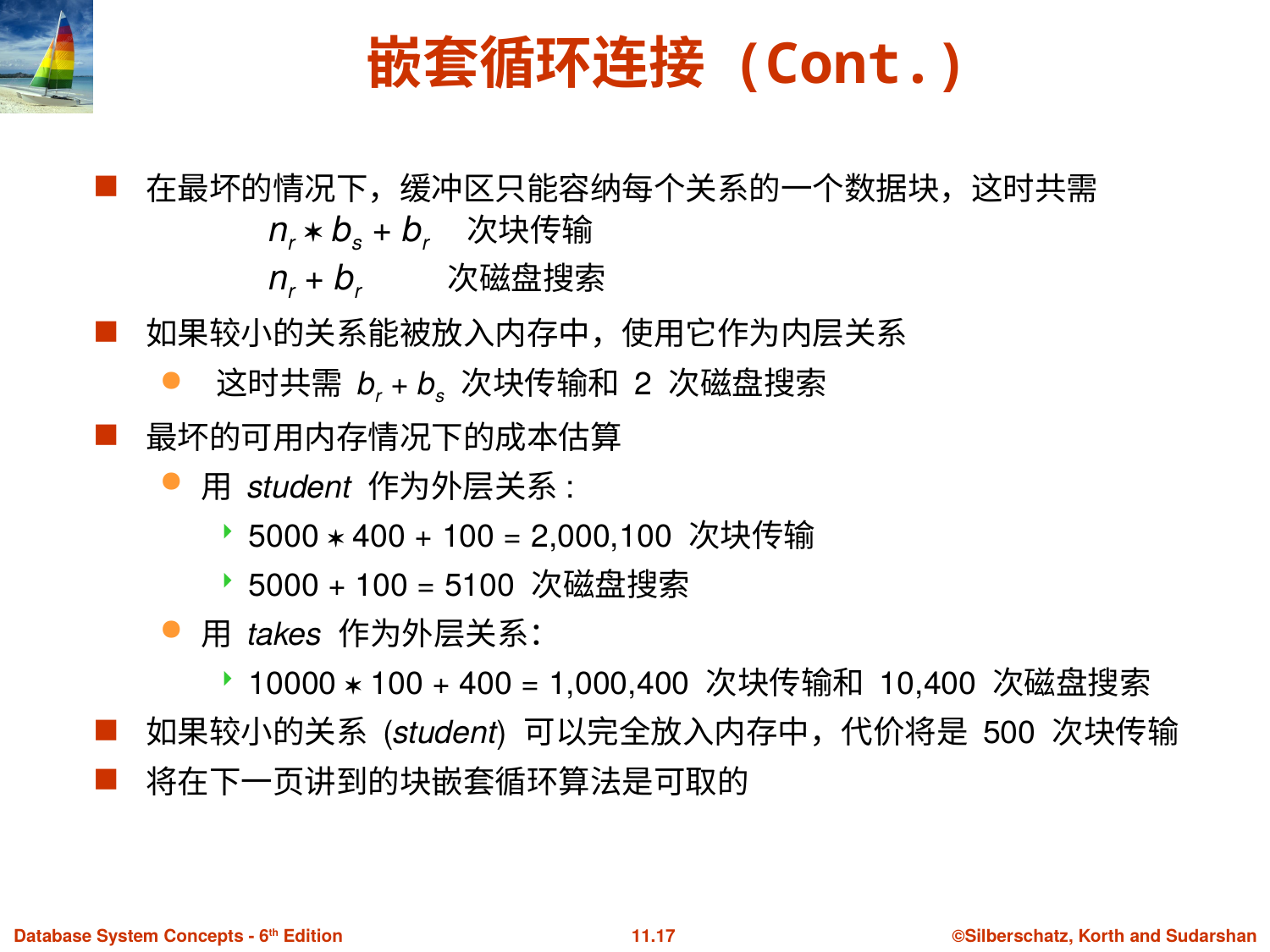

# 嵌套循环连接 (Cont.)
在最坏的情况下，缓冲区只能容纳每个关系的一个数据块，这时共需
                nr ∗ bs + br   次块传输
                nr + br        次磁盘搜索
如果较小的关系能被放入内存中，使用它作为内层关系
 这时共需 br + bs 次块传输和 2 次磁盘搜索
最坏的可用内存情况下的成本估算
用 student 作为外层关系:
5000 ∗ 400 + 100 = 2,000,100 次块传输
5000 + 100 = 5100 次磁盘搜索
用 takes 作为外层关系：
10000 ∗ 100 + 400 = 1,000,400 次块传输和 10,400 次磁盘搜索
如果较小的关系 (student) 可以完全放入内存中，代价将是 500 次块传输
将在下一页讲到的块嵌套循环算法是可取的